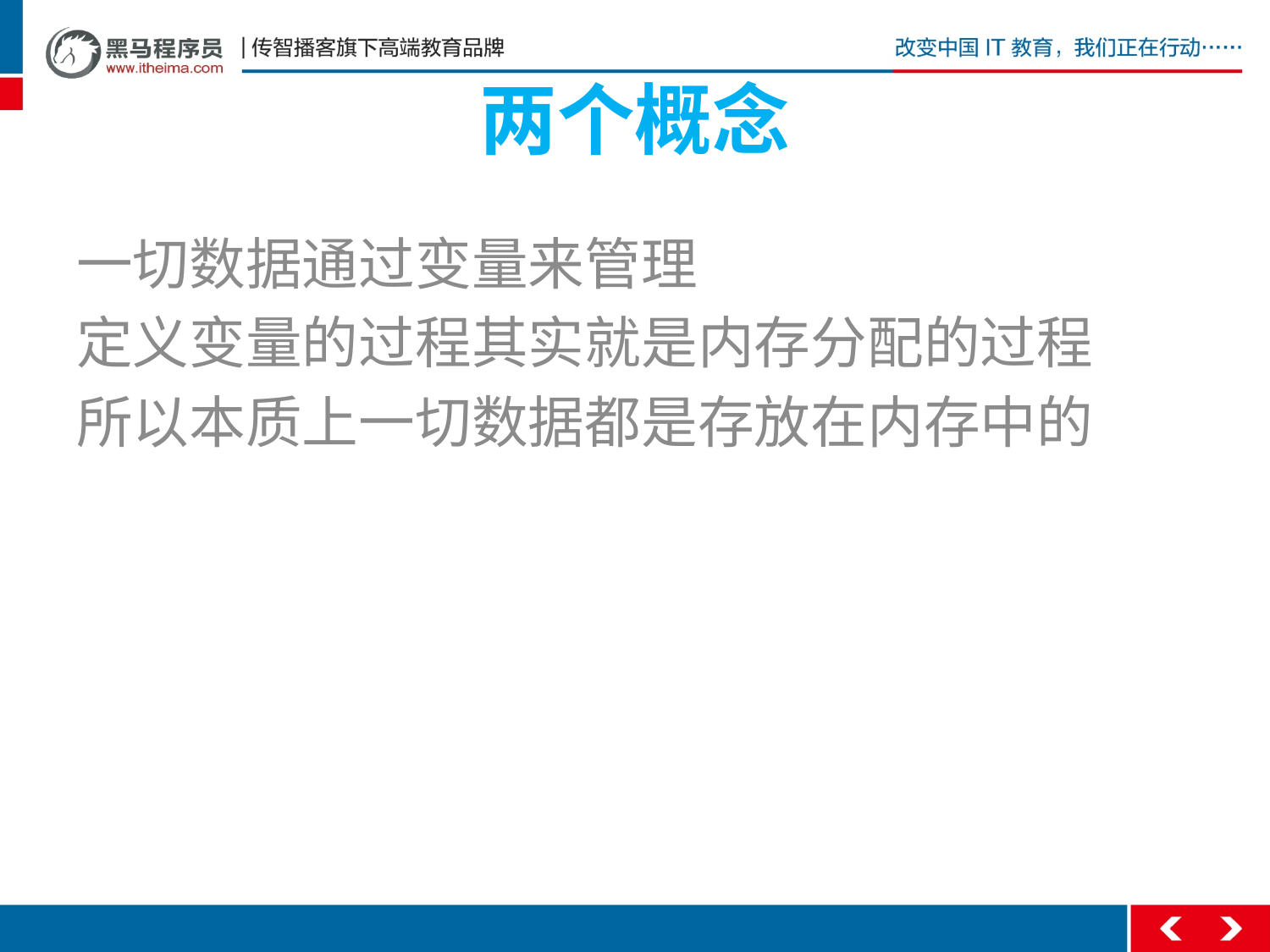

# 两个概念
一切数据通过变量来管理
定义变量的过程其实就是内存分配的过程
所以本质上一切数据都是存放在内存中的